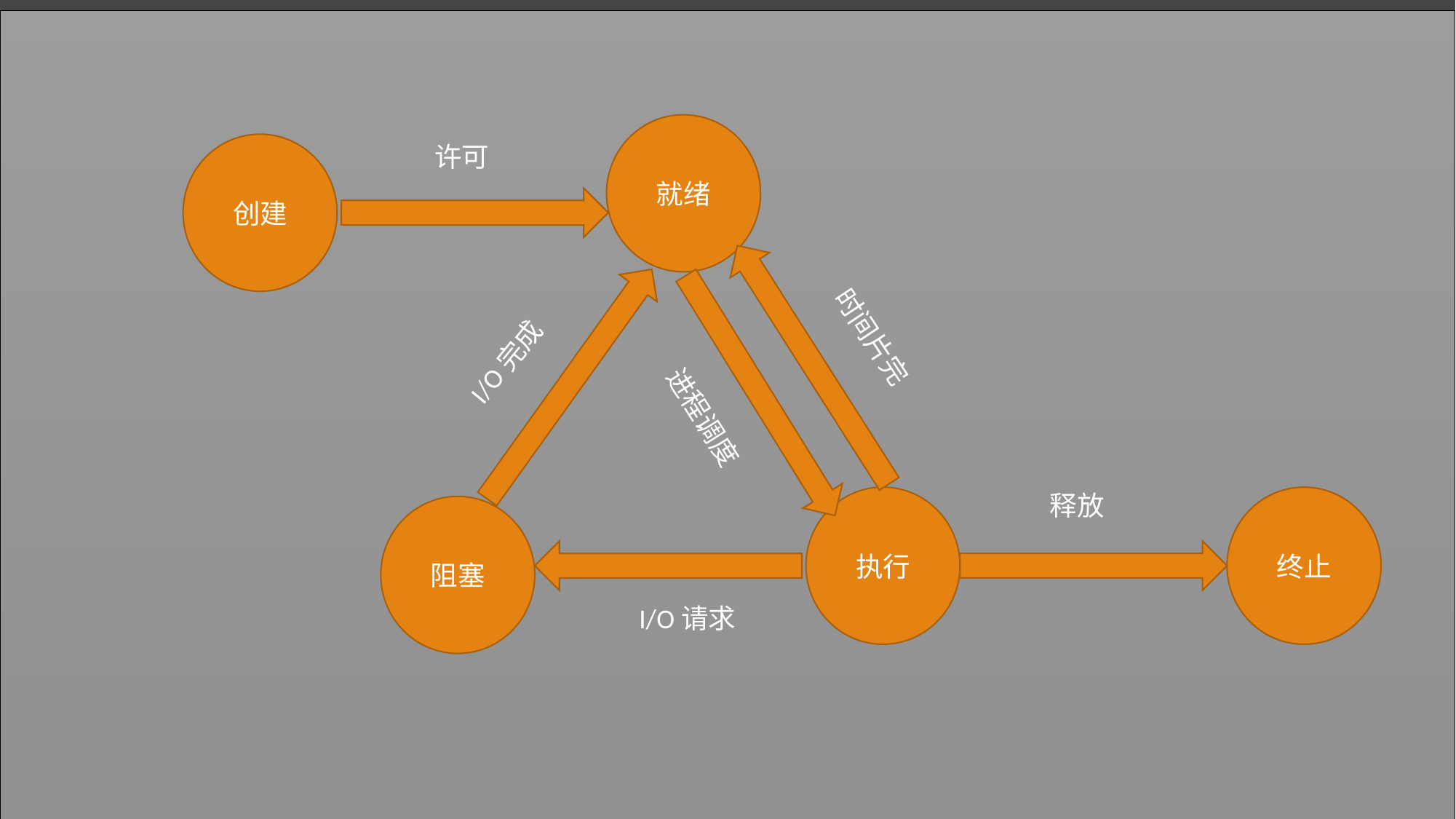

就绪
创建
许可

时间片完
I/O完成

进程调度
释放
执行
终止
阻塞

I/O请求